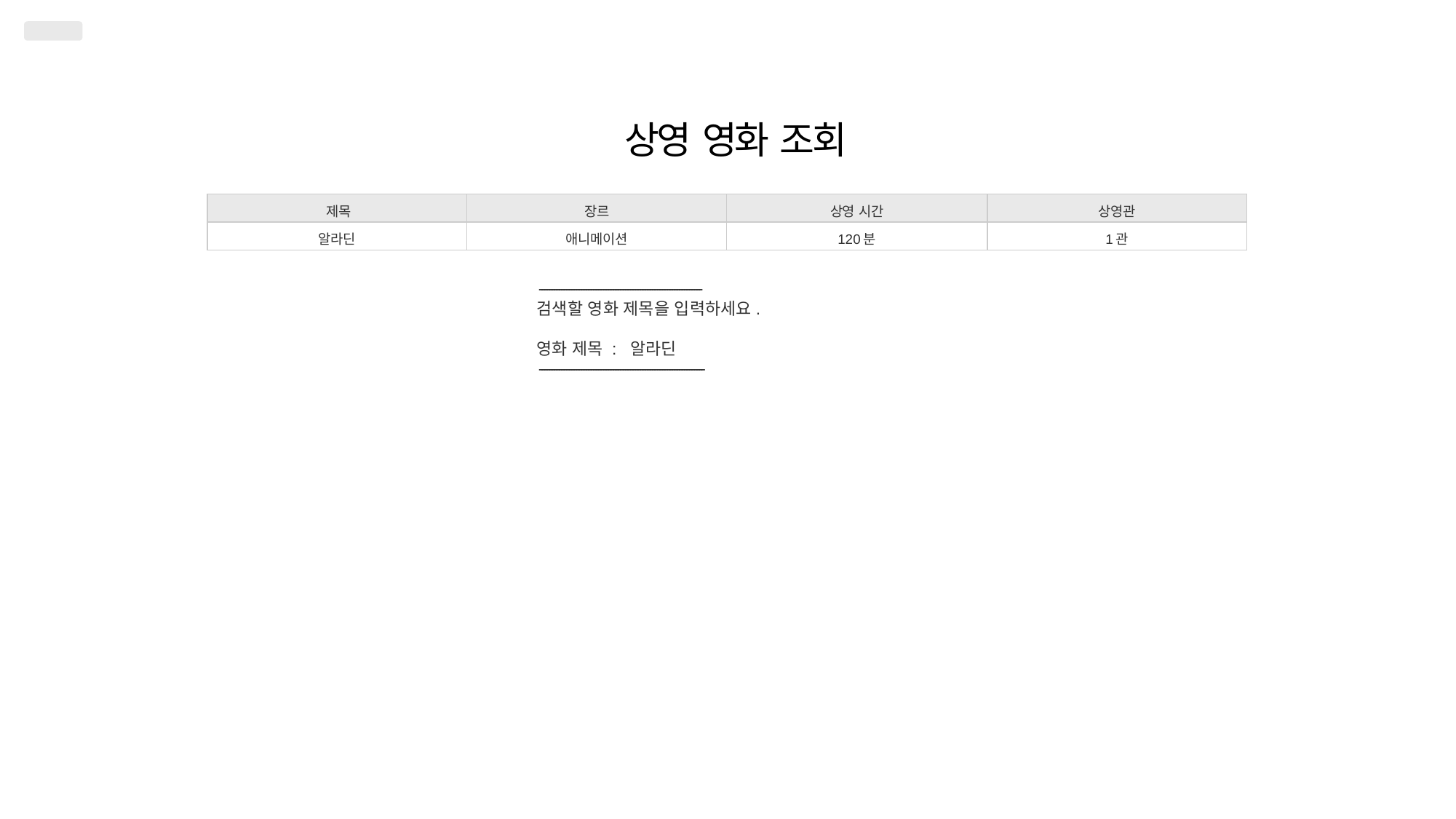

# 상영 영화 조회
| 제목 | 장르 | 상영 시간 | 상영관 |
| --- | --- | --- | --- |
| 알라딘 | 애니메이션 | 120분 | 1관 |
------------------------------------------------------------------
검색할 영화 제목을 입력하세요.

영화 제목 :  알라딘
-------------------------------------------------------------------